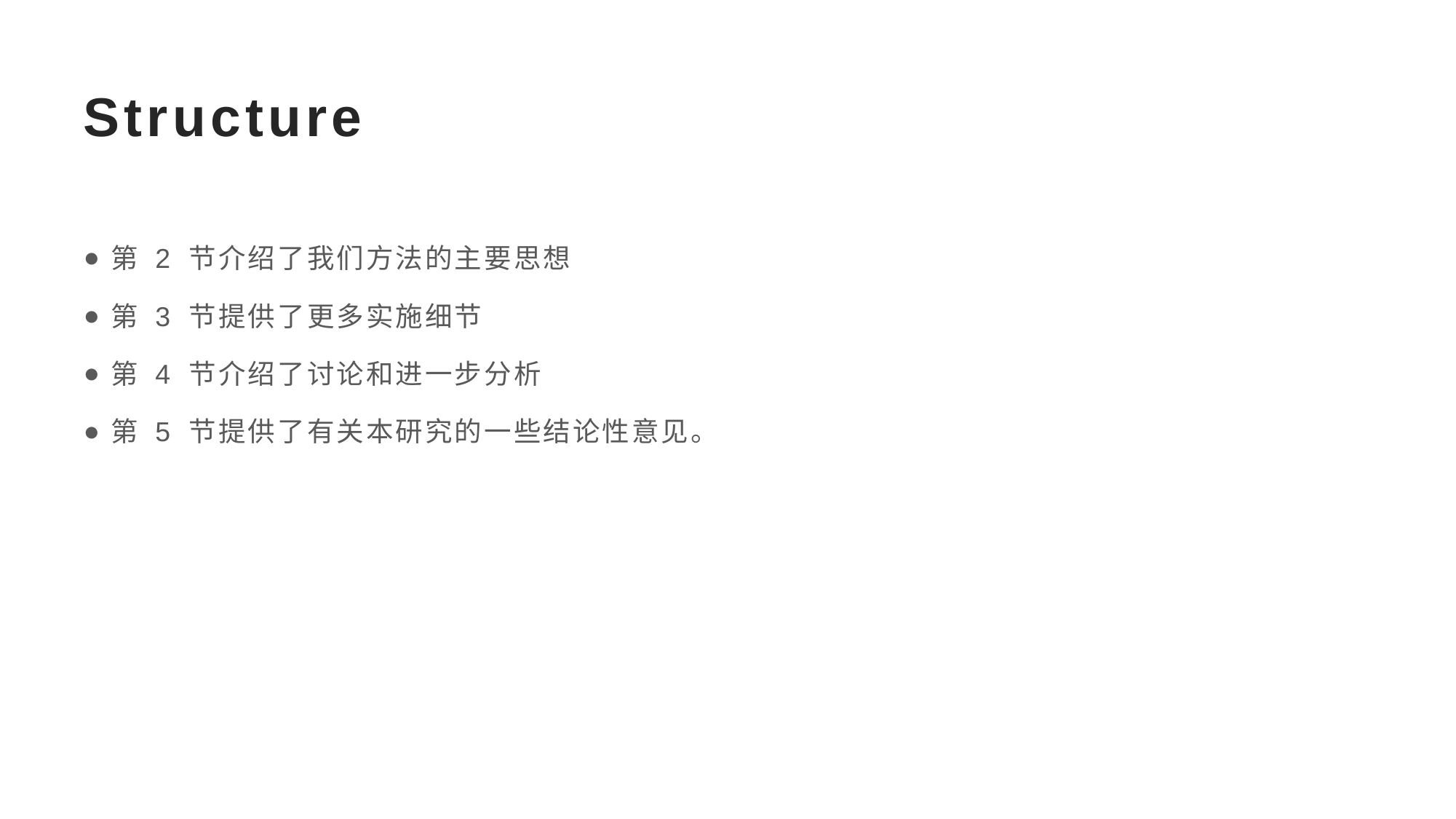

# Structure

第 2 节介绍了我们方法的主要思想
第 3 节提供了更多实施细节
第 4 节介绍了讨论和进一步分析
第 5 节提供了有关本研究的一些结论性意见。